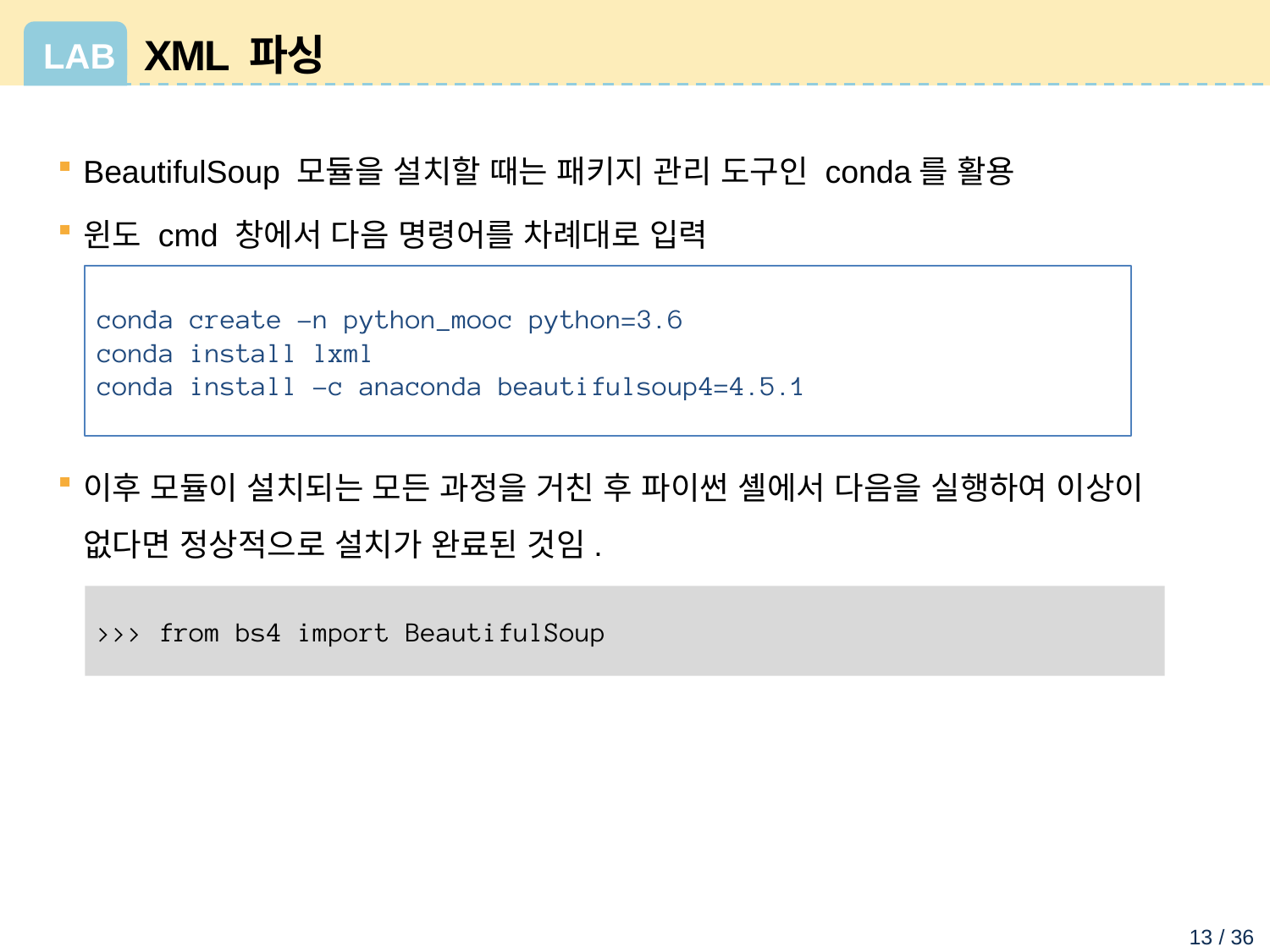

# XML 파싱
BeautifulSoup 모듈을 설치할 때는 패키지 관리 도구인 conda를 활용
윈도 cmd 창에서 다음 명령어를 차례대로 입력

이후 모듈이 설치되는 모든 과정을 거친 후 파이썬 셸에서 다음을 실행하여 이상이 없다면 정상적으로 설치가 완료된 것임.
conda create -n python_mooc python=3.6
conda install lxml
conda install -c anaconda beautifulsoup4=4.5.1
>>> from bs4 import BeautifulSoup